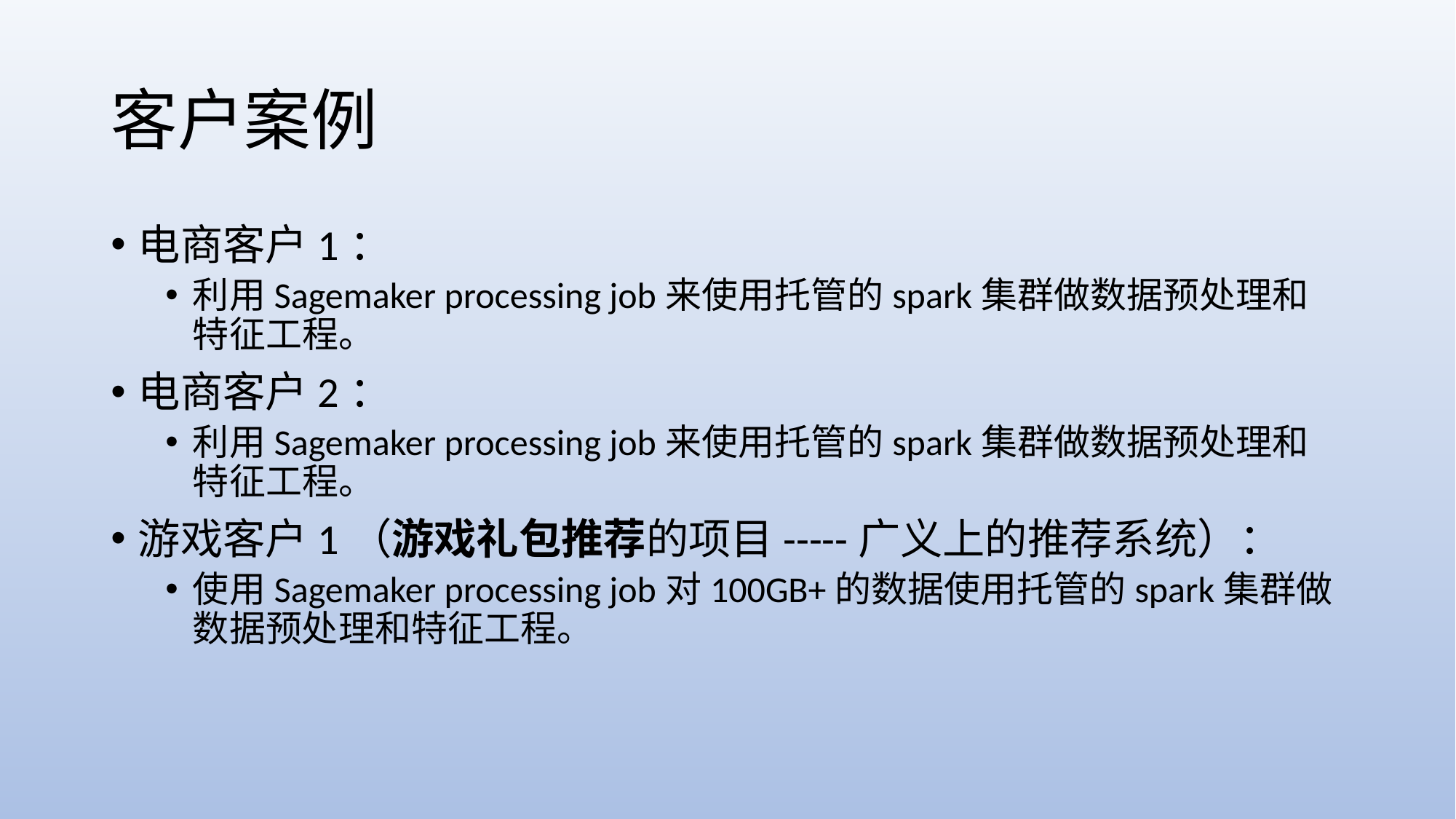

# 客户案例
电商客户1：
利用Sagemaker processing job来使用托管的spark集群做数据预处理和特征工程。
电商客户2：
利用Sagemaker processing job来使用托管的spark集群做数据预处理和特征工程。
游戏客户1（游戏礼包推荐的项目-----广义上的推荐系统）：
使用Sagemaker processing job对100GB+的数据使用托管的spark集群做数据预处理和特征工程。